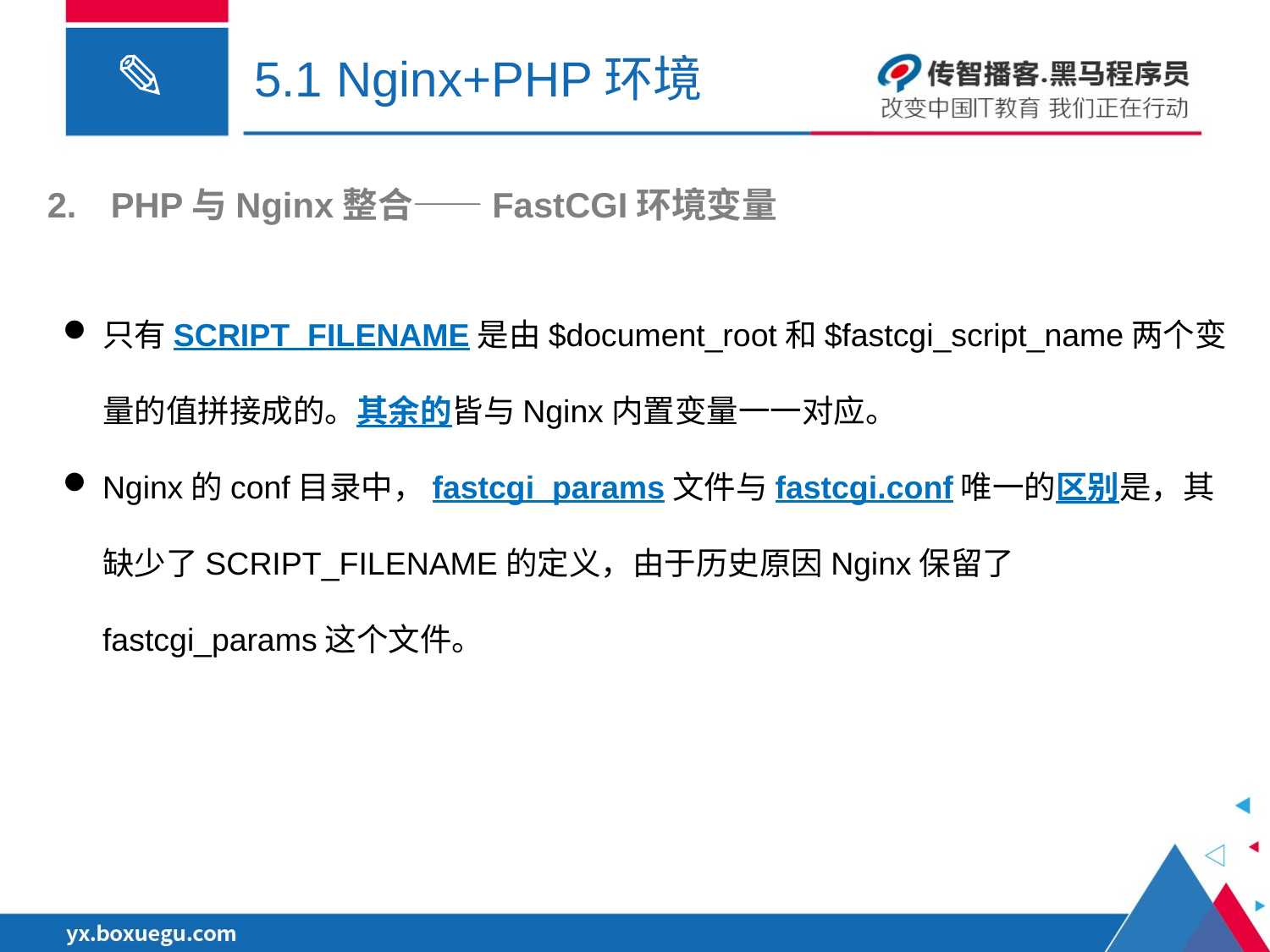

# 5.1 Nginx+PHP环境
PHP与Nginx整合——FastCGI环境变量
只有SCRIPT_FILENAME是由$document_root和$fastcgi_script_name两个变量的值拼接成的。其余的皆与Nginx内置变量一一对应。
Nginx的conf目录中，fastcgi_params文件与fastcgi.conf唯一的区别是，其缺少了SCRIPT_FILENAME的定义，由于历史原因Nginx保留了fastcgi_params这个文件。